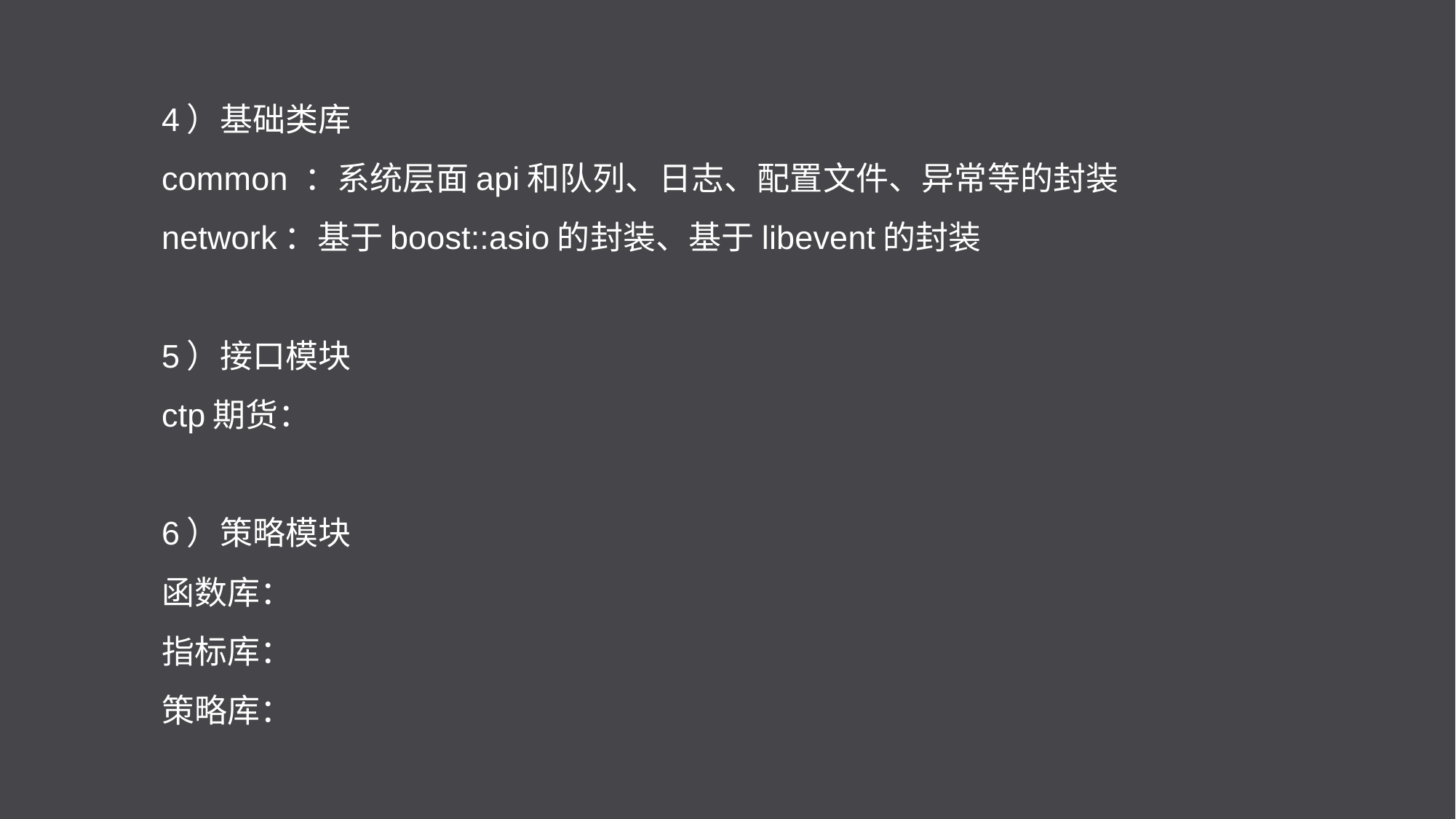

4）基础类库
common ：系统层面api和队列、日志、配置文件、异常等的封装
network：基于boost::asio的封装、基于libevent的封装

5）接口模块
ctp期货：

6）策略模块
函数库：
指标库：
策略库：